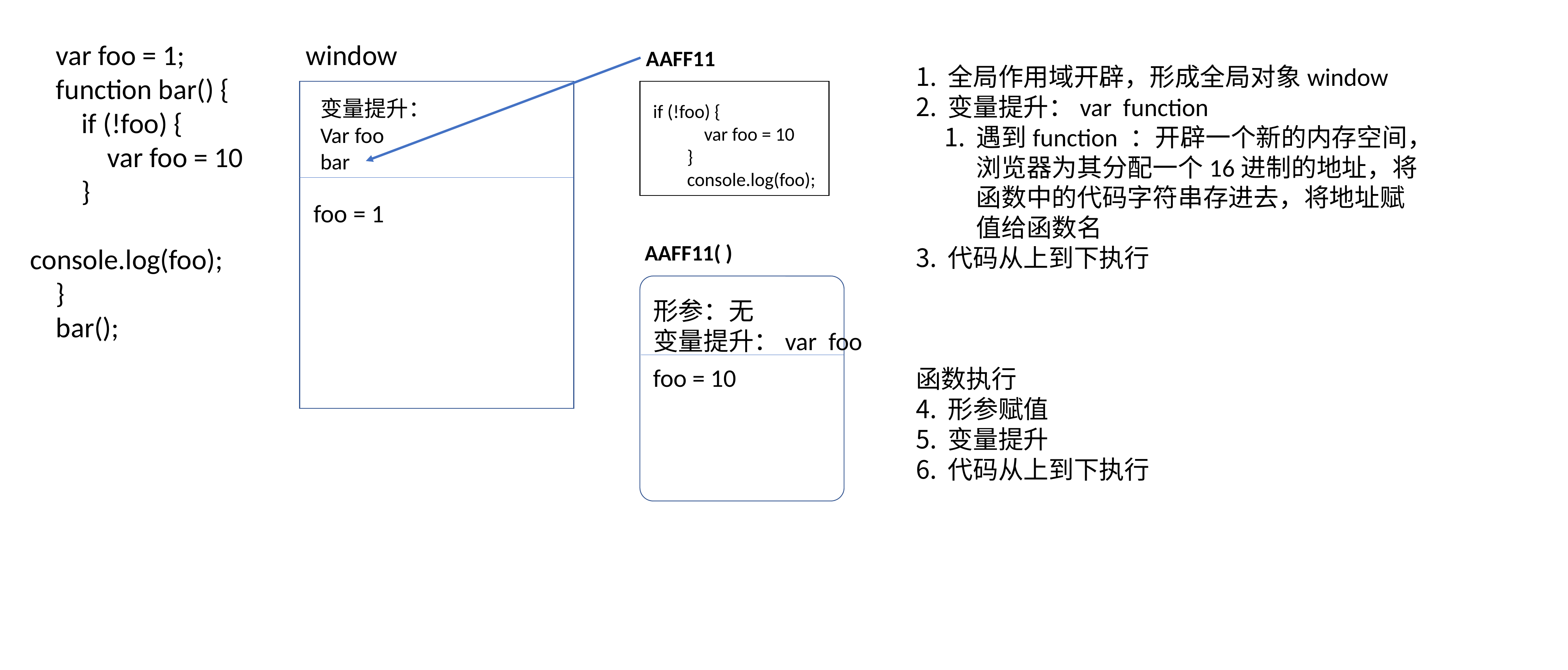

var foo = 1;
    function bar() {
        if (!foo) {
            var foo = 10
        }
          console.log(foo);
    }
    bar();
window
AAFF11
全局作用域开辟，形成全局对象window
变量提升：var  function
遇到function ：开辟一个新的内存空间，浏览器为其分配一个16进制的地址，将函数中的代码字符串存进去，将地址赋值给函数名
代码从上到下执行

函数执行
形参赋值
变量提升
代码从上到下执行

变量提升：
Var foo
bar
if (!foo) {
            var foo = 10
        }
        console.log(foo);
foo = 1
AAFF11( )

形参：无
变量提升：var  foo
foo = 10